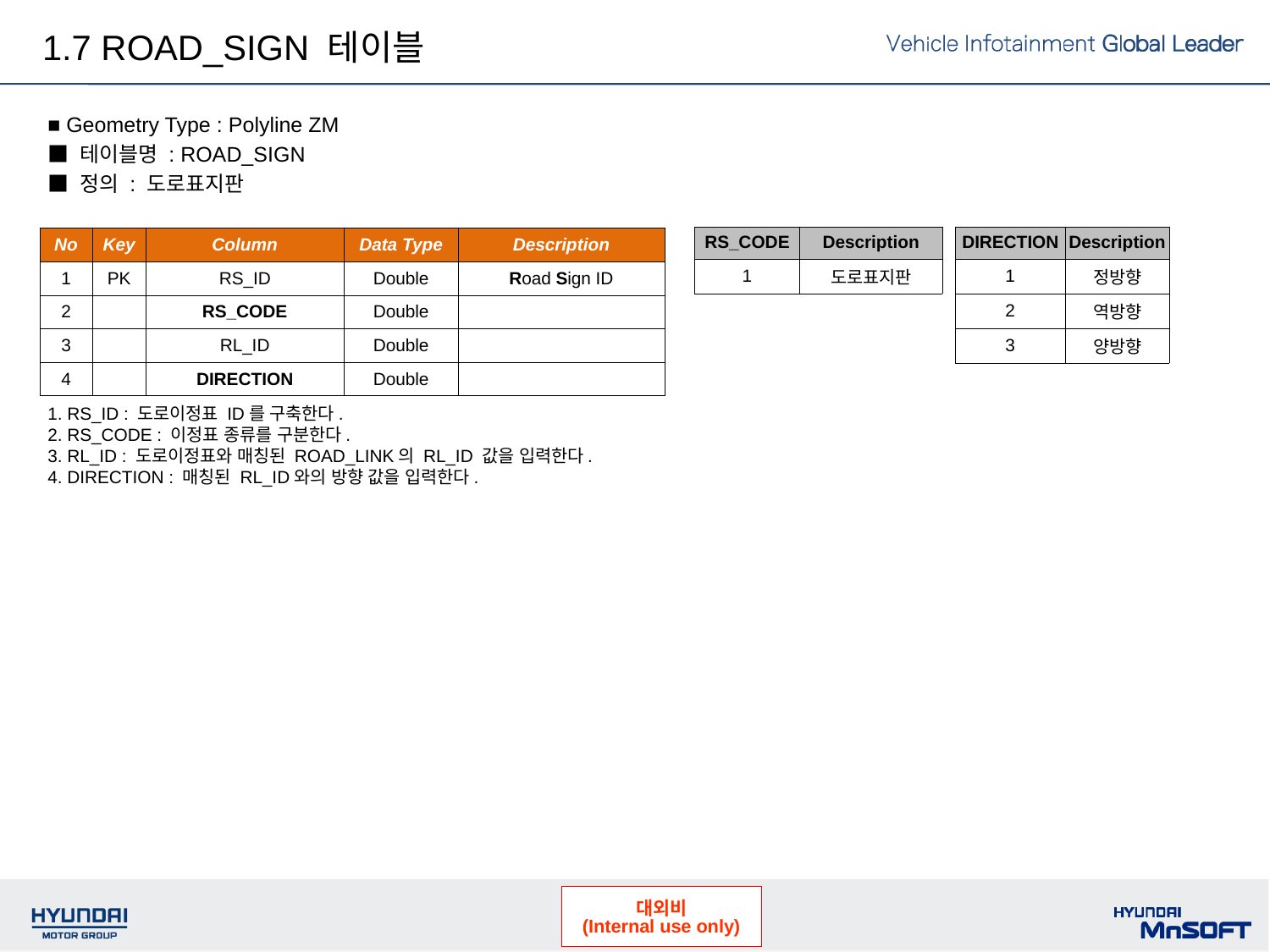

1.7 ROAD_SIGN 테이블
■ Geometry Type : Polyline ZM
■ 테이블명 : ROAD_SIGN
■ 정의 : 도로표지판
| RS\_CODE | Description |
| --- | --- |
| 1 | 도로표지판 |
| DIRECTION | Description |
| --- | --- |
| 1 | 정방향 |
| 2 | 역방향 |
| 3 | 양방향 |
| No | Key | Column | Data Type | Description |
| --- | --- | --- | --- | --- |
| 1 | PK | RS\_ID | Double | Road Sign ID |
| 2 |  | RS\_CODE | Double |  |
| 3 |  | RL\_ID | Double |  |
| 4 |  | DIRECTION | Double |  |
1. RS_ID : 도로이정표 ID를 구축한다.
2. RS_CODE : 이정표 종류를 구분한다.
3. RL_ID : 도로이정표와 매칭된 ROAD_LINK의 RL_ID 값을 입력한다.
4. DIRECTION : 매칭된 RL_ID와의 방향 값을 입력한다.